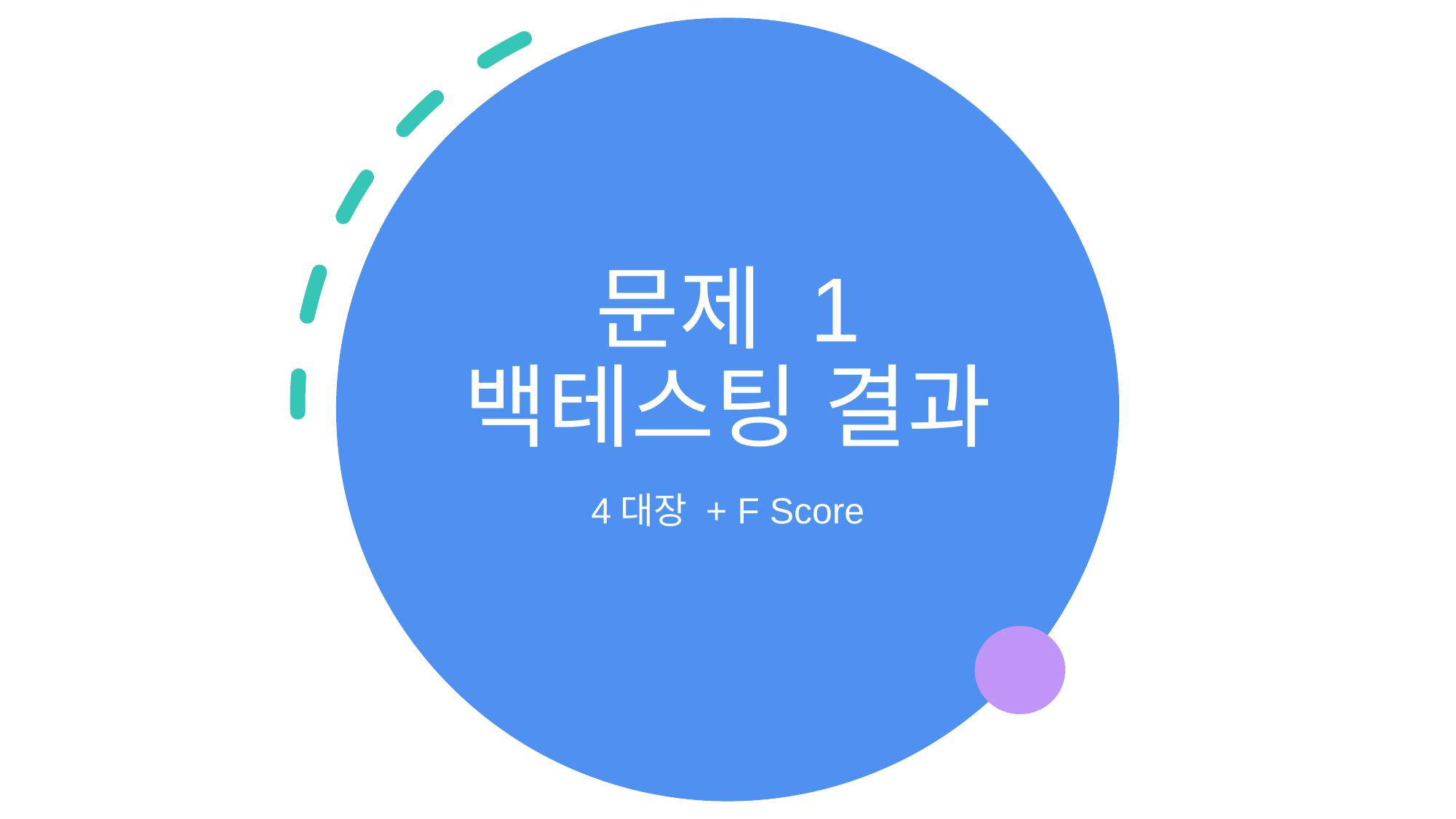

# 문제 1 백테스팅 결과
4대장 + F Score